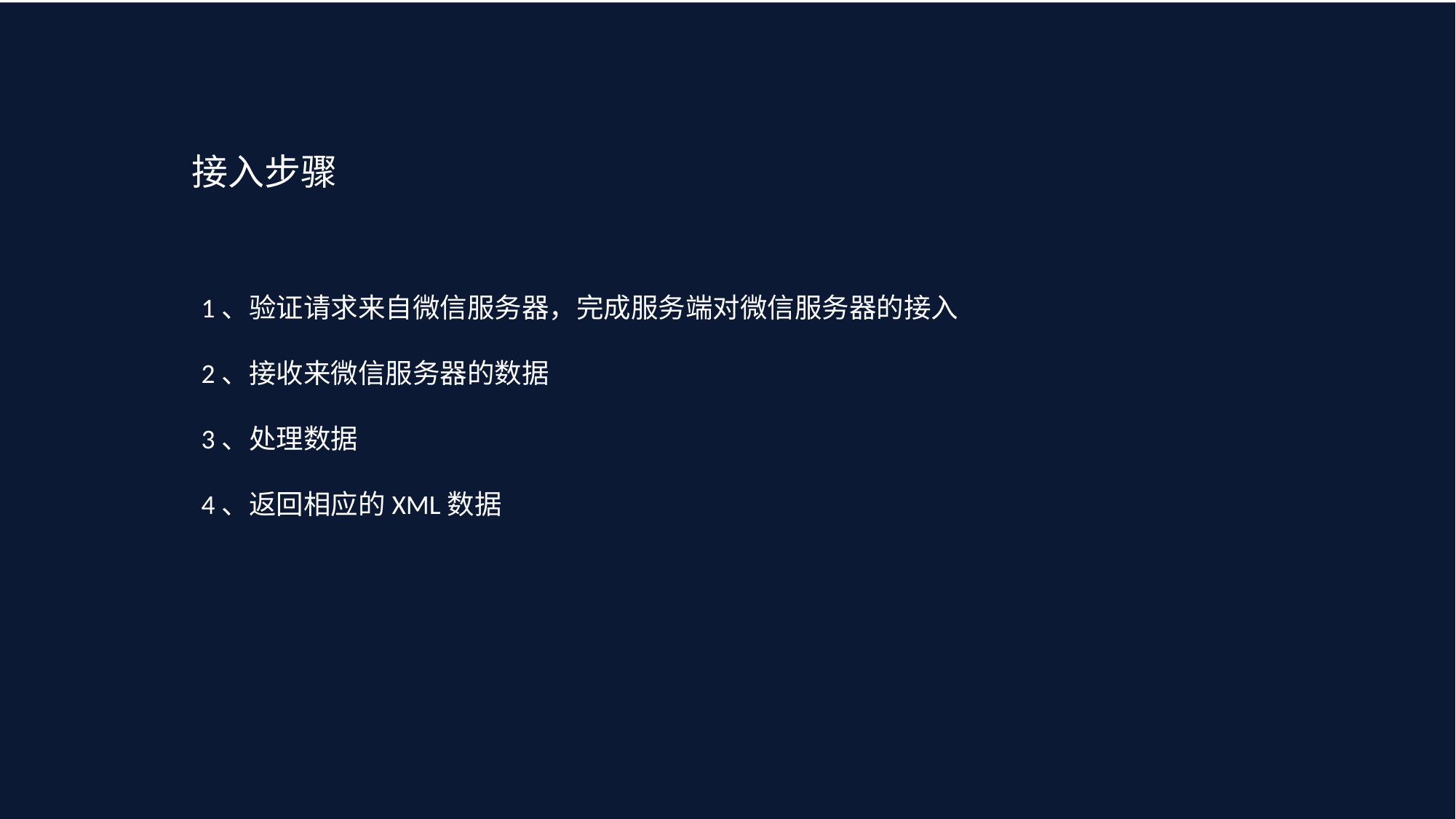

接入步骤
1、验证请求来自微信服务器，完成服务端对微信服务器的接入

2、接收来微信服务器的数据

3、处理数据

4、返回相应的XML数据